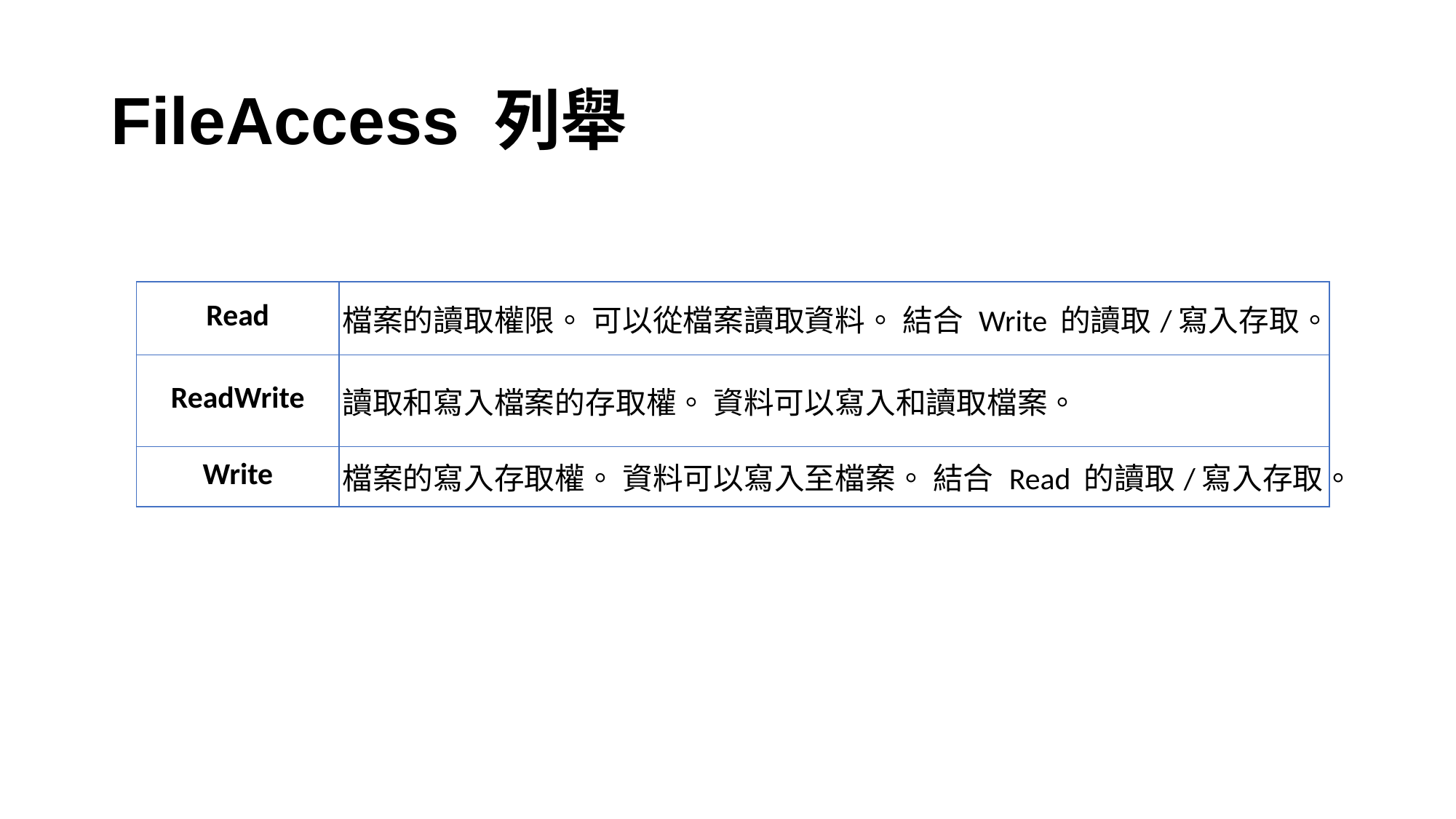

# FileAccess 列舉
| Read | 檔案的讀取權限。 可以從檔案讀取資料。 結合 Write 的讀取/寫入存取。 |
| --- | --- |
| ReadWrite | 讀取和寫入檔案的存取權。 資料可以寫入和讀取檔案。 |
| Write | 檔案的寫入存取權。 資料可以寫入至檔案。 結合 Read 的讀取/寫入存取。 |